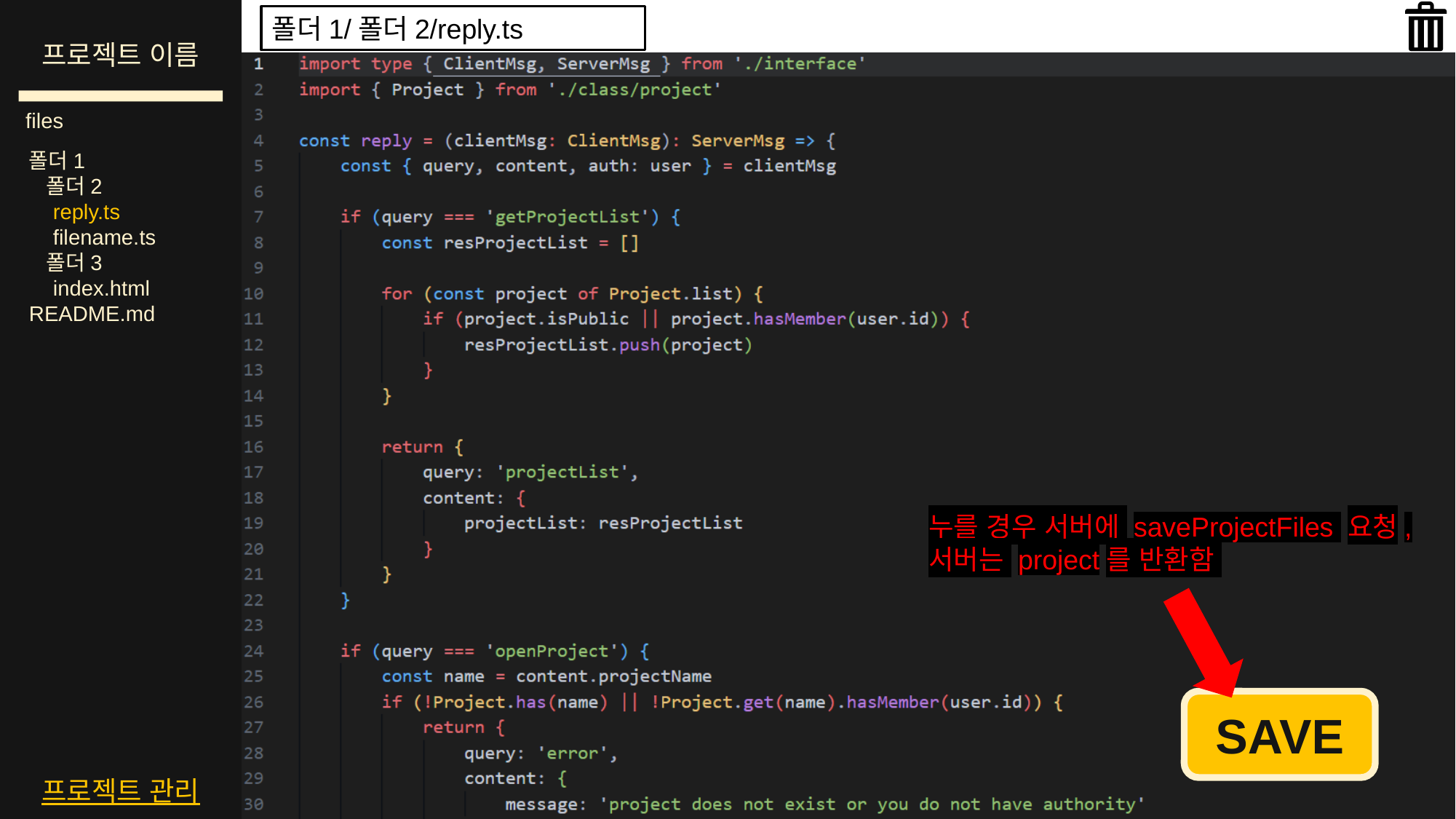

누를 경우 서버에 saveProjectFiles 요청,
서버는 project를 반환함